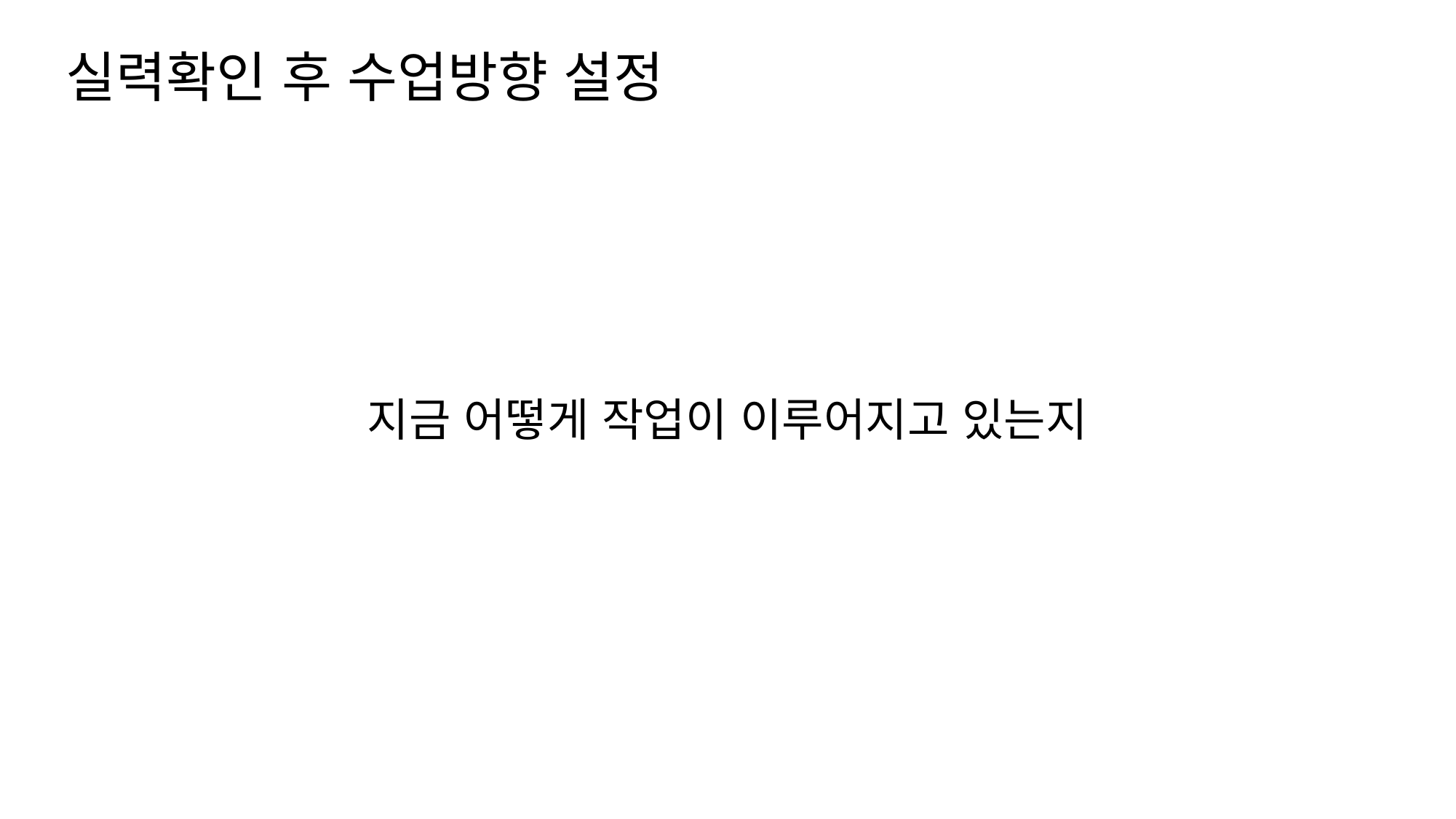

실력확인 후 수업방향 설정
지금 어떻게 작업이 이루어지고 있는지